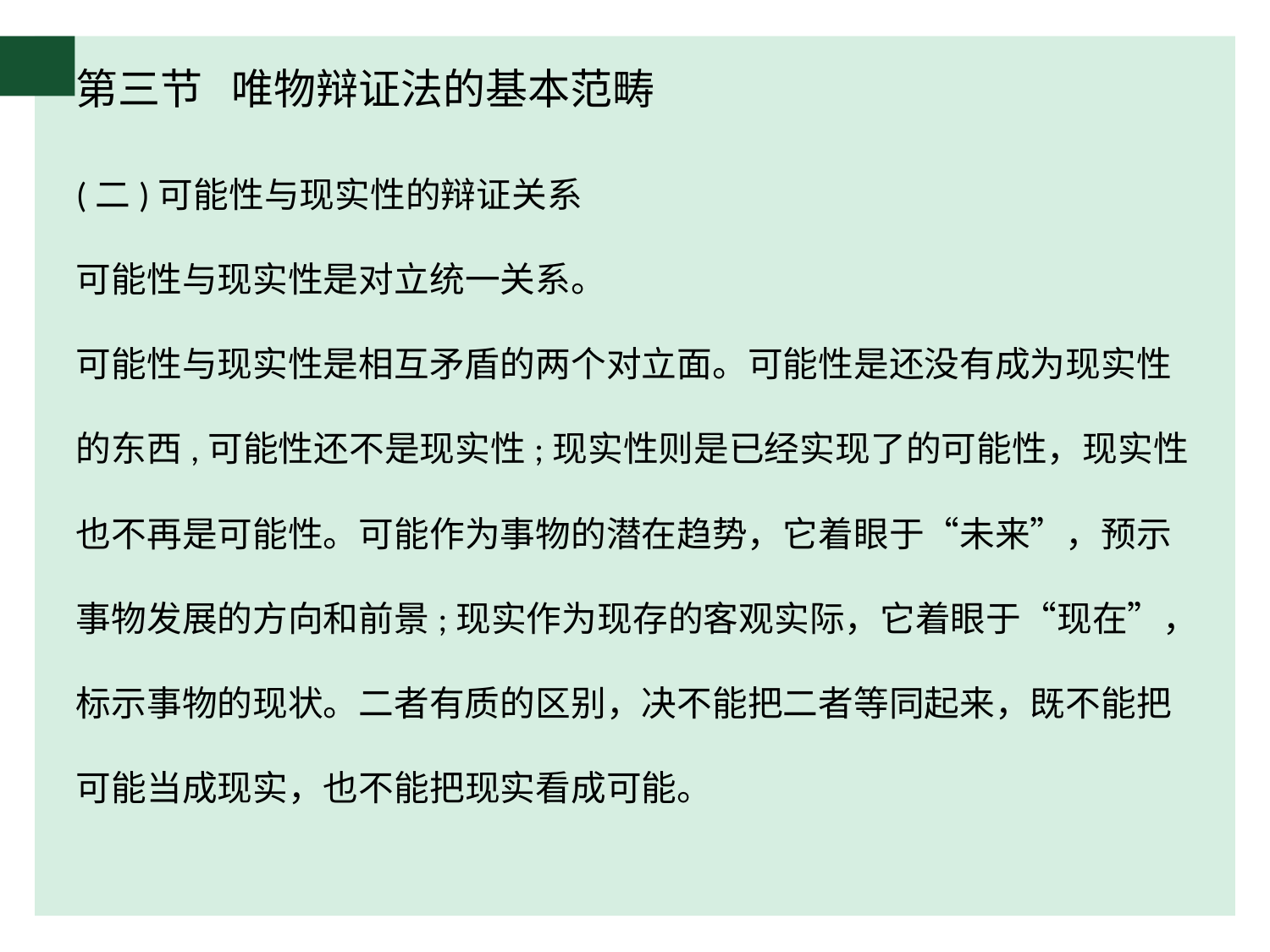

# 第三节   唯物辩证法的基本范畴
(二)可能性与现实性的辩证关系
可能性与现实性是对立统一关系。
可能性与现实性是相互矛盾的两个对立面。可能性是还没有成为现实性的东西,可能性还不是现实性;现实性则是已经实现了的可能性，现实性也不再是可能性。可能作为事物的潜在趋势，它着眼于“未来”，预示事物发展的方向和前景;现实作为现存的客观实际，它着眼于“现在”，标示事物的现状。二者有质的区别，决不能把二者等同起来，既不能把可能当成现实，也不能把现实看成可能。